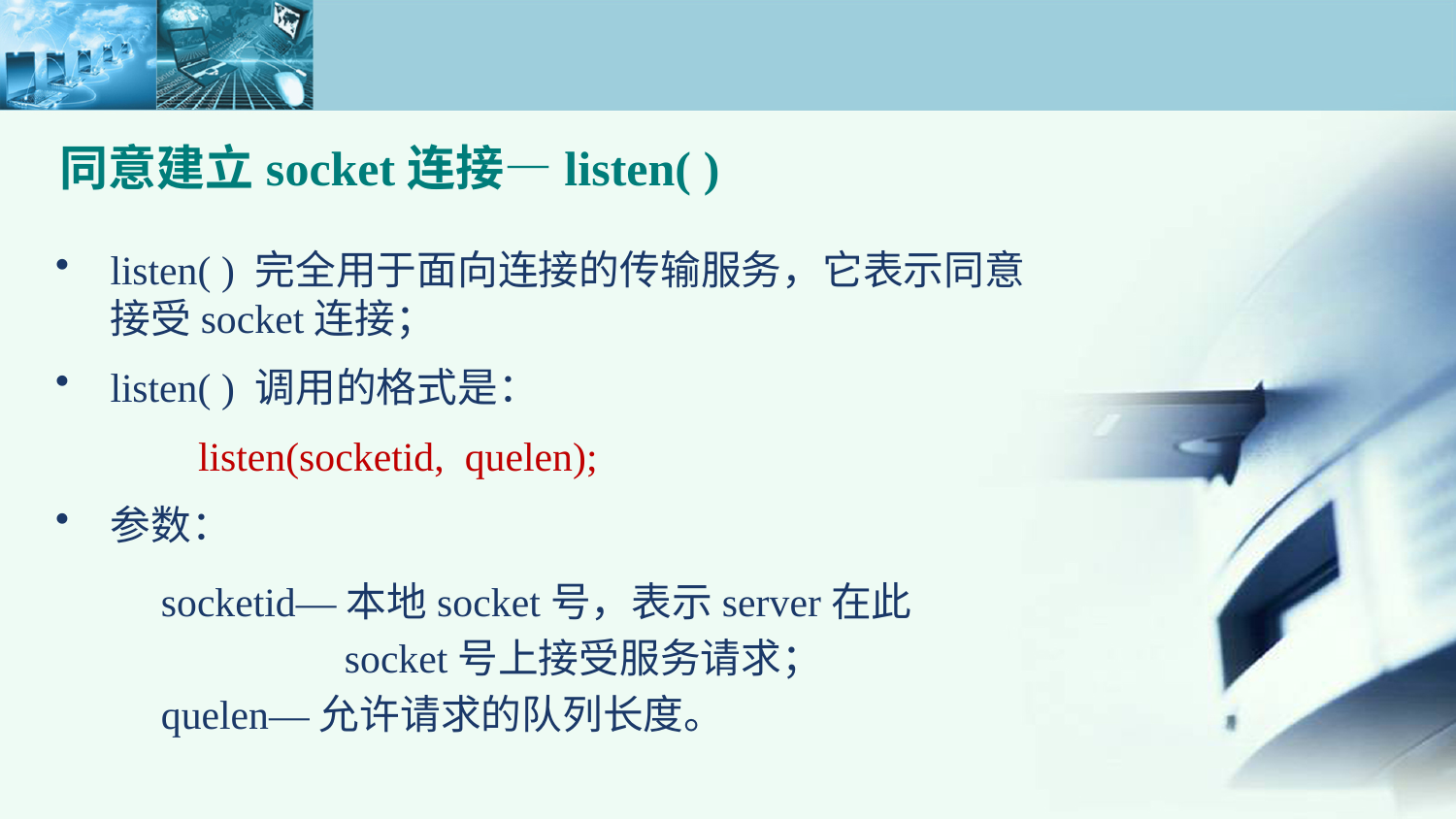

同意建立socket连接—listen( )
listen( ) 完全用于面向连接的传输服务，它表示同意接受socket连接；
listen( ) 调用的格式是：
              listen(socketid,  quelen);
参数：
 socketid—本地socket号，表示server在此
                   socket号上接受服务请求；
 quelen—允许请求的队列长度。